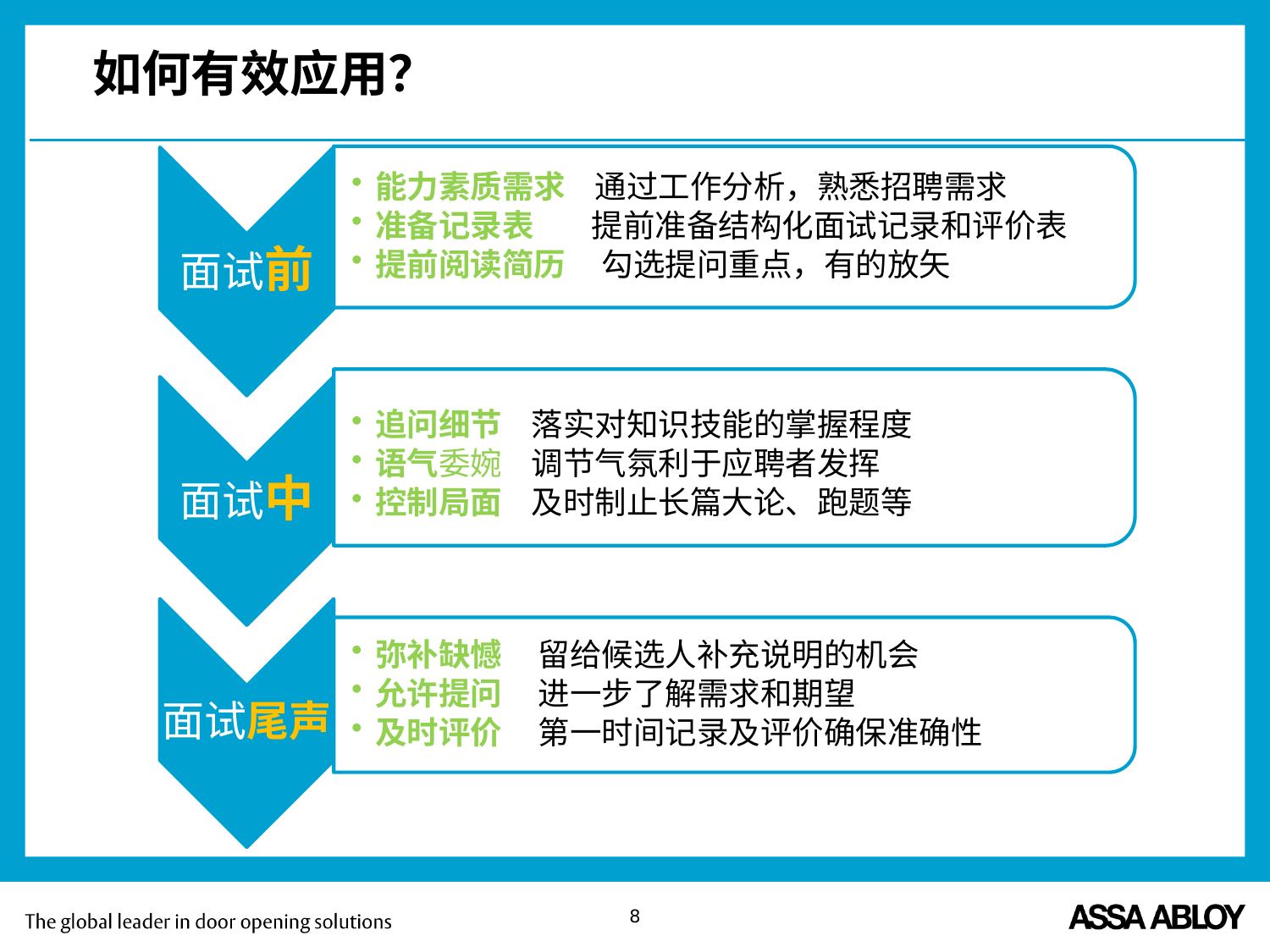

如何有效应用？
面试前
能力素质需求    通过工作分析，熟悉招聘需求
准备记录表        提前准备结构化面试记录和评价表
提前阅读简历     勾选提问重点，有的放矢
面试中

追问细节    落实对知识技能的掌握程度
语气委婉    调节气氛利于应聘者发挥
控制局面    及时制止长篇大论、跑题等

面试尾声
弥补缺憾     留给候选人补充说明的机会
允许提问     进一步了解需求和期望
及时评价     第一时间记录及评价确保准确性
8